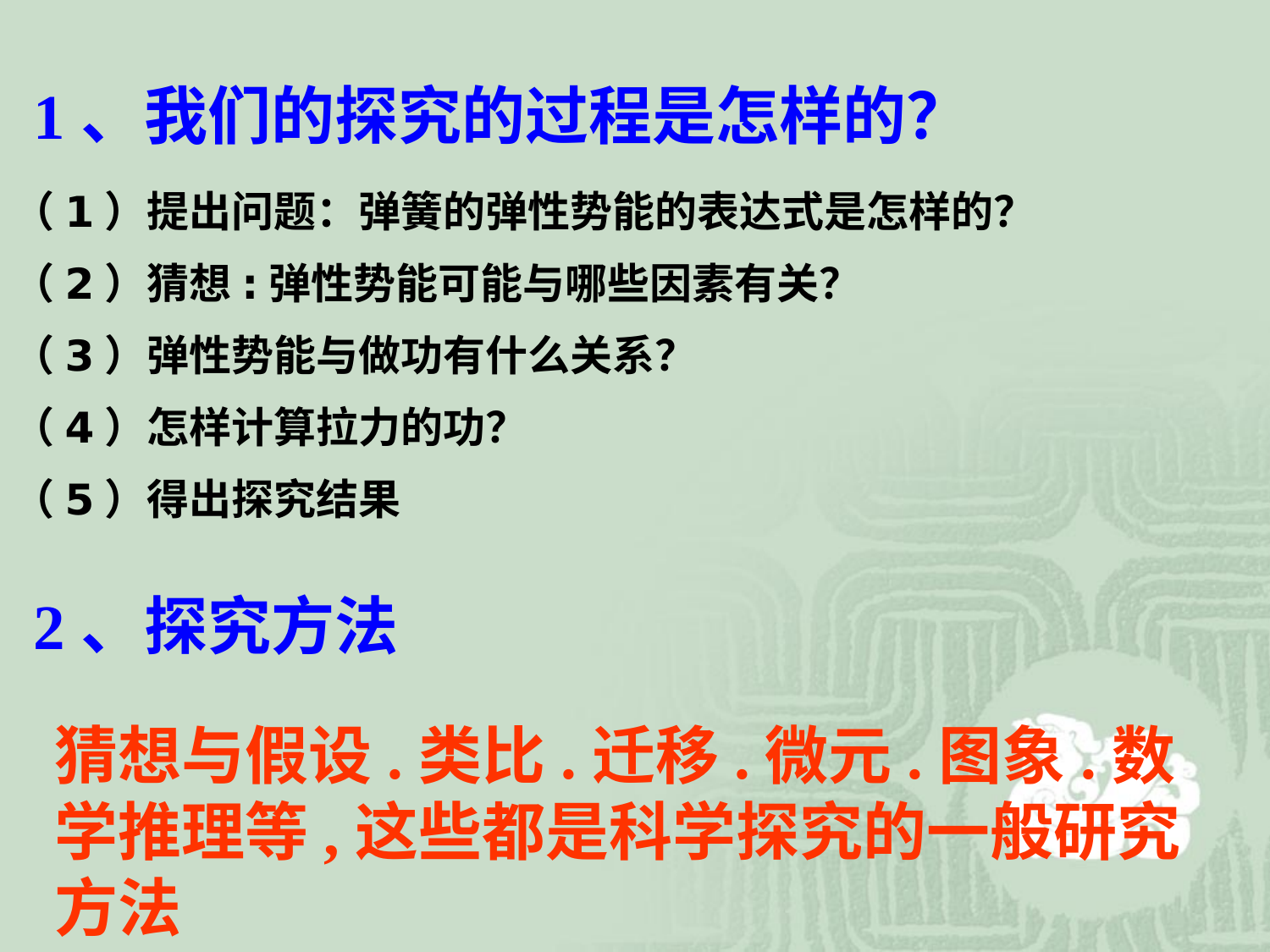

1、我们的探究的过程是怎样的？
（1）提出问题：弹簧的弹性势能的表达式是怎样的？
（2）猜想:弹性势能可能与哪些因素有关？
（3）弹性势能与做功有什么关系？
（4）怎样计算拉力的功？
（5）得出探究结果
2、探究方法
猜想与假设.类比.迁移.微元.图象.数学推理等,这些都是科学探究的一般研究方法